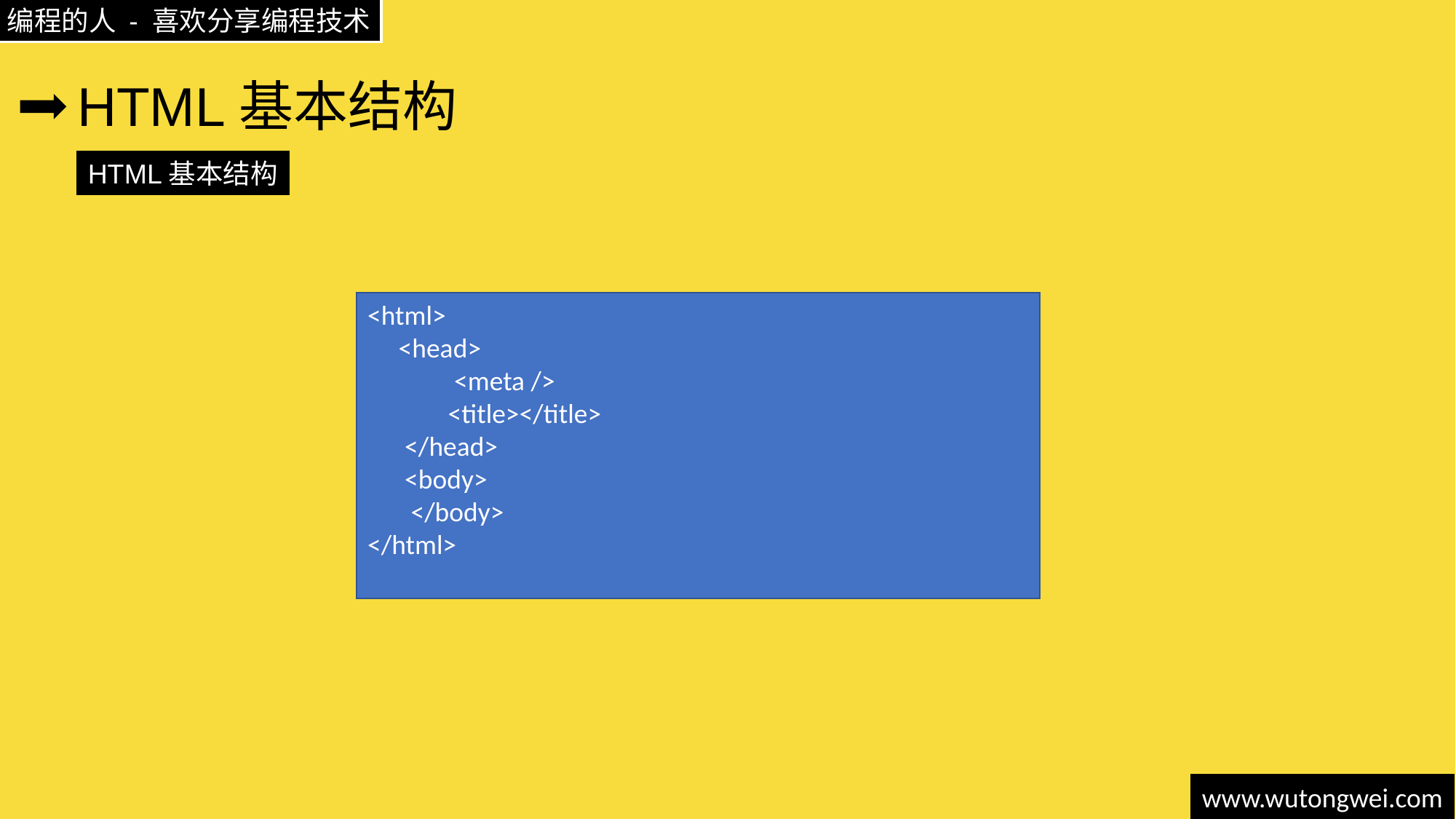

# HTML基本结构
HTML基本结构
<html>
     <head>
              <meta />
             <title></title>
      </head>
      <body>
       </body>
</html>